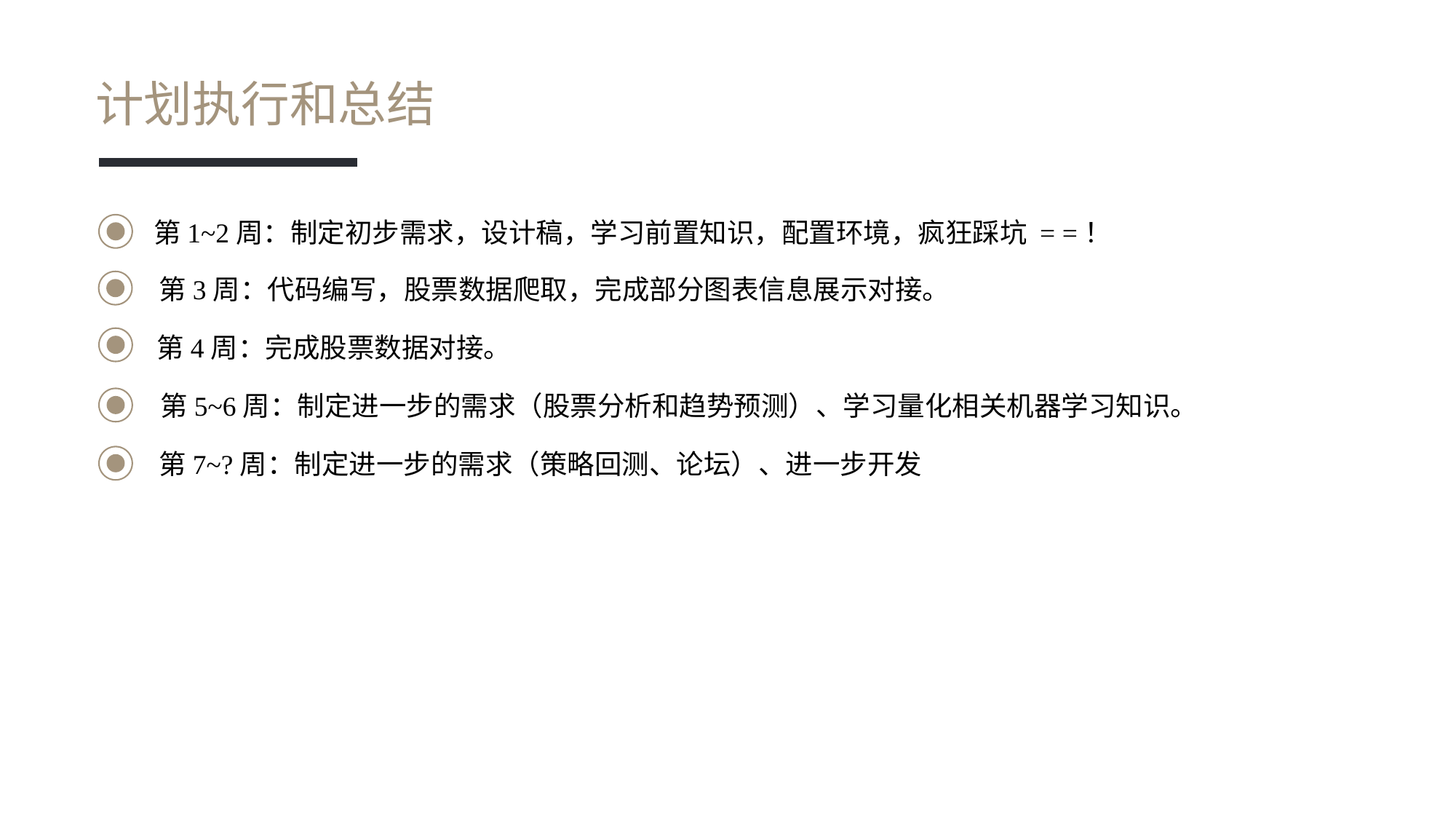

计划执行和总结

第1~2周：制定初步需求，设计稿，学习前置知识，配置环境，疯狂踩坑 = =！

第3周：代码编写，股票数据爬取，完成部分图表信息展示对接。

第4周：完成股票数据对接。

第5~6周：制定进一步的需求（股票分析和趋势预测）、学习量化相关机器学习知识。

第7~?周：制定进一步的需求（策略回测、论坛）、进一步开发